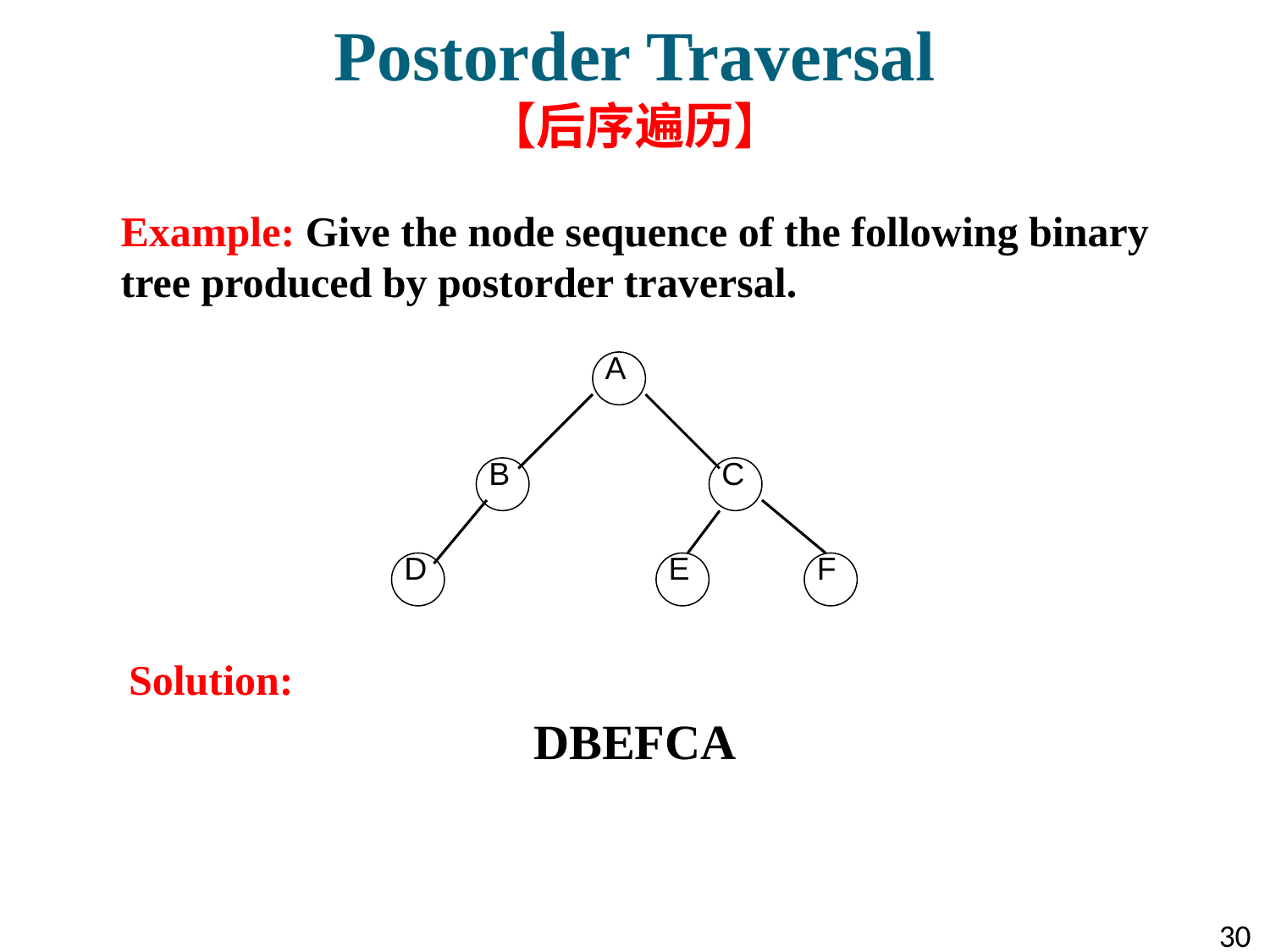

# Postorder Traversal 【后序遍历】
Example: Give the node sequence of the following binary tree produced by postorder traversal.
A

B

C

D

E

F

Solution:
DBEFCA